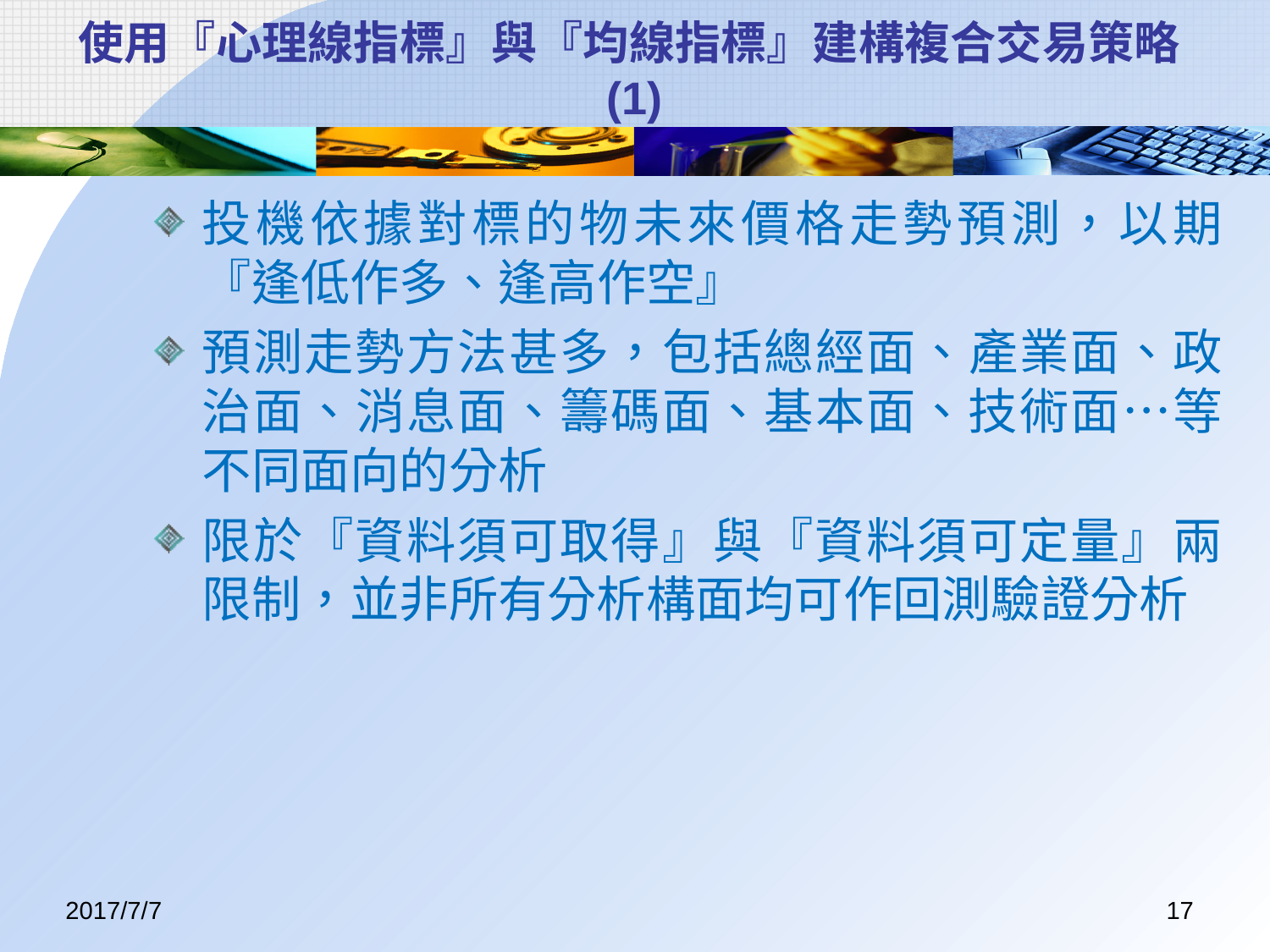

# 使用『心理線指標』與『均線指標』建構複合交易策略(1)
投機依據對標的物未來價格走勢預測，以期『逢低作多、逢高作空』
預測走勢方法甚多，包括總經面、產業面、政治面、消息面、籌碼面、基本面、技術面…等不同面向的分析
限於『資料須可取得』與『資料須可定量』兩限制，並非所有分析構面均可作回測驗證分析
2017/7/7
17